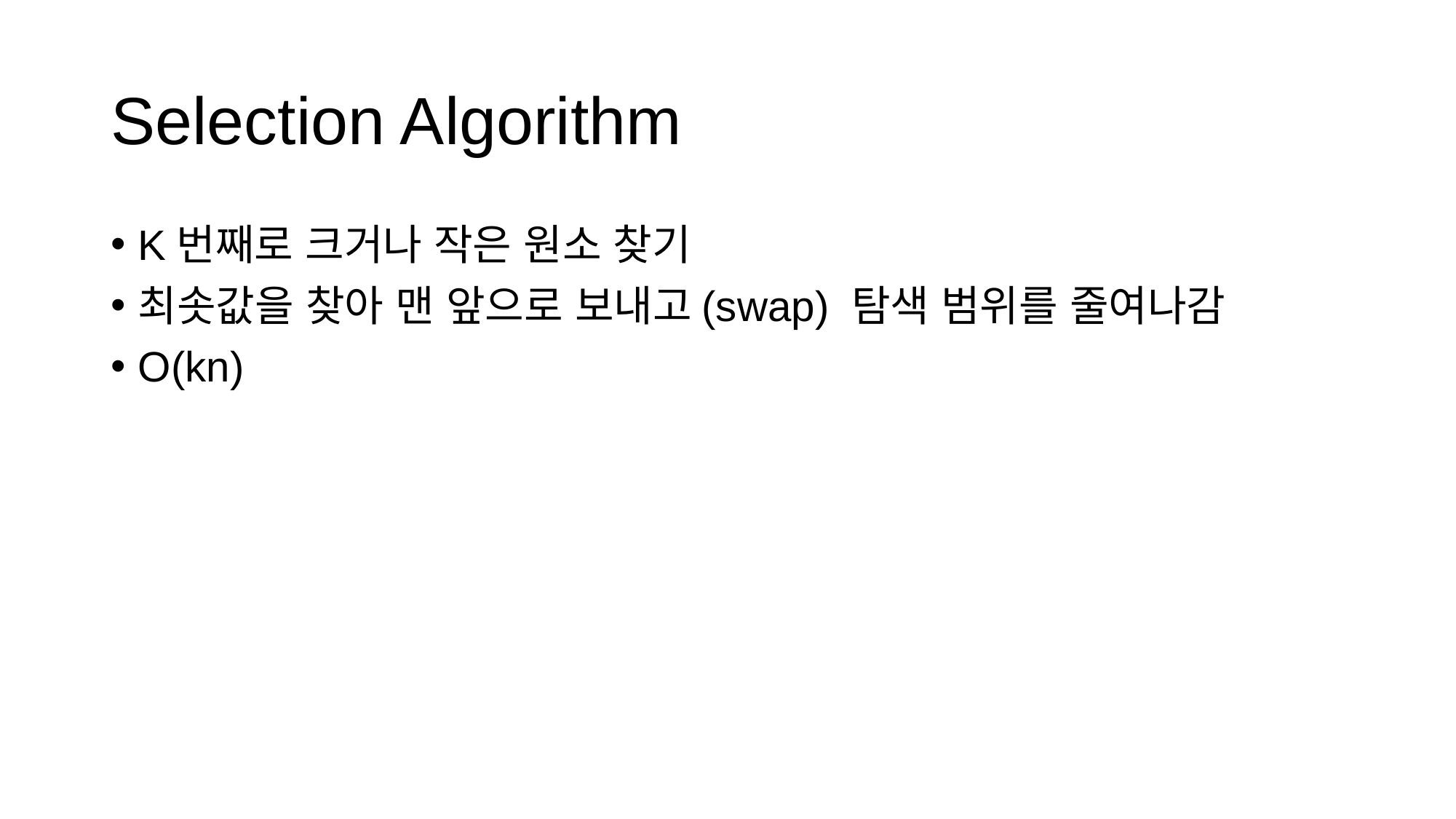

# Selection Algorithm
K번째로 크거나 작은 원소 찾기
최솟값을 찾아 맨 앞으로 보내고(swap) 탐색 범위를 줄여나감
O(kn)